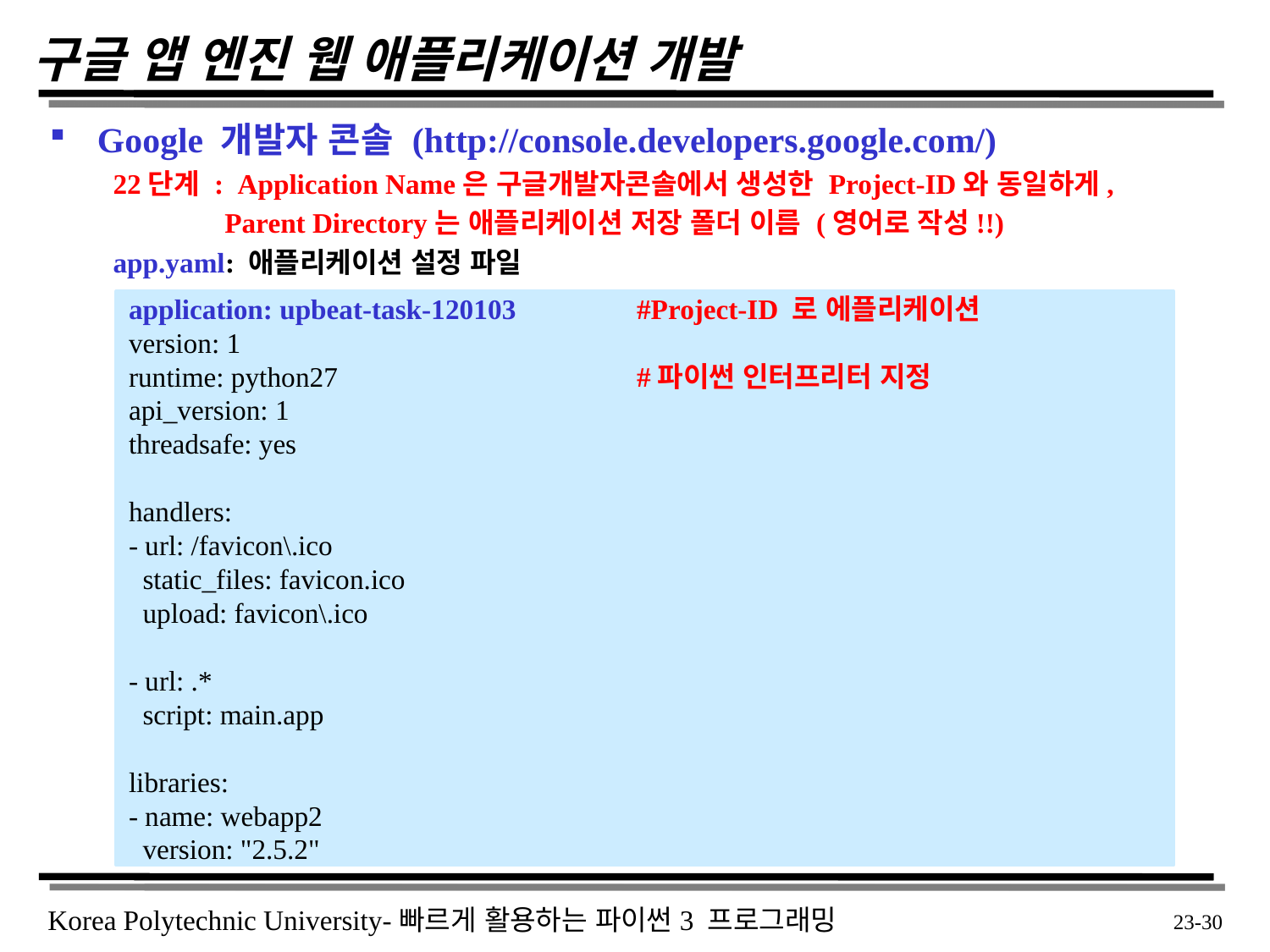

# 구글 앱 엔진 웹 애플리케이션 개발
Google 개발자 콘솔 (http://console.developers.google.com/)
22단계 :  Application Name은 구글개발자콘솔에서 생성한 Project-ID와 동일하게,
                Parent Directory는 애플리케이션 저장 폴더 이름 (영어로 작성!!)
app.yaml: 애플리케이션 설정 파일

application: upbeat-task-120103 	#Project-ID 로 에플리케이션
version: 1
runtime: python27 			#파이썬 인터프리터 지정
api_version: 1
threadsafe: yes

handlers:
- url: /favicon\.ico
  static_files: favicon.ico
  upload: favicon\.ico

- url: .*
  script: main.app

libraries:
- name: webapp2
  version: "2.5.2"
 23-30